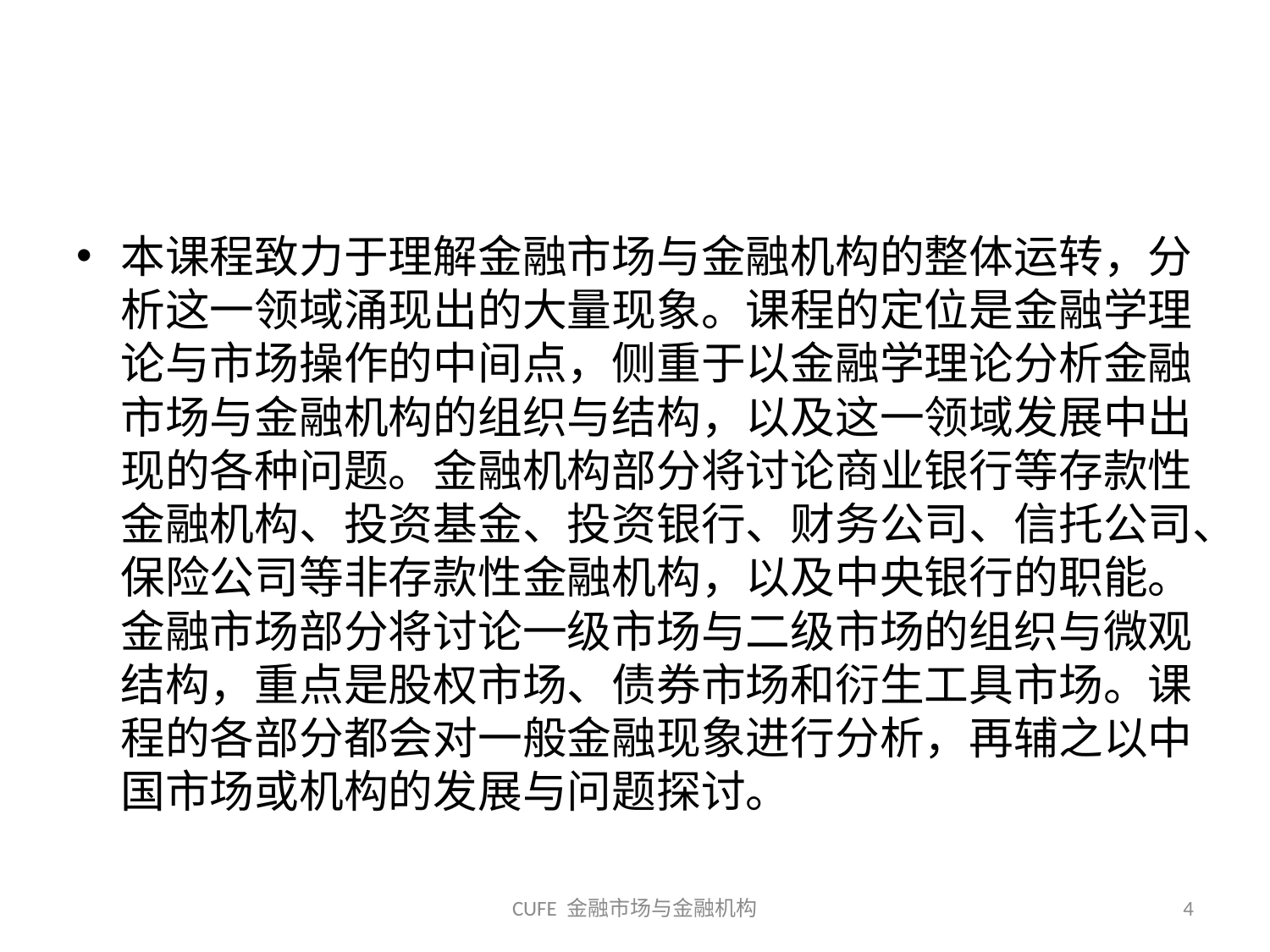

#
本课程致力于理解金融市场与金融机构的整体运转，分析这一领域涌现出的大量现象。课程的定位是金融学理论与市场操作的中间点，侧重于以金融学理论分析金融市场与金融机构的组织与结构，以及这一领域发展中出现的各种问题。金融机构部分将讨论商业银行等存款性金融机构、投资基金、投资银行、财务公司、信托公司、保险公司等非存款性金融机构，以及中央银行的职能。金融市场部分将讨论一级市场与二级市场的组织与微观结构，重点是股权市场、债券市场和衍生工具市场。课程的各部分都会对一般金融现象进行分析，再辅之以中国市场或机构的发展与问题探讨。
CUFE 金融市场与金融机构
4